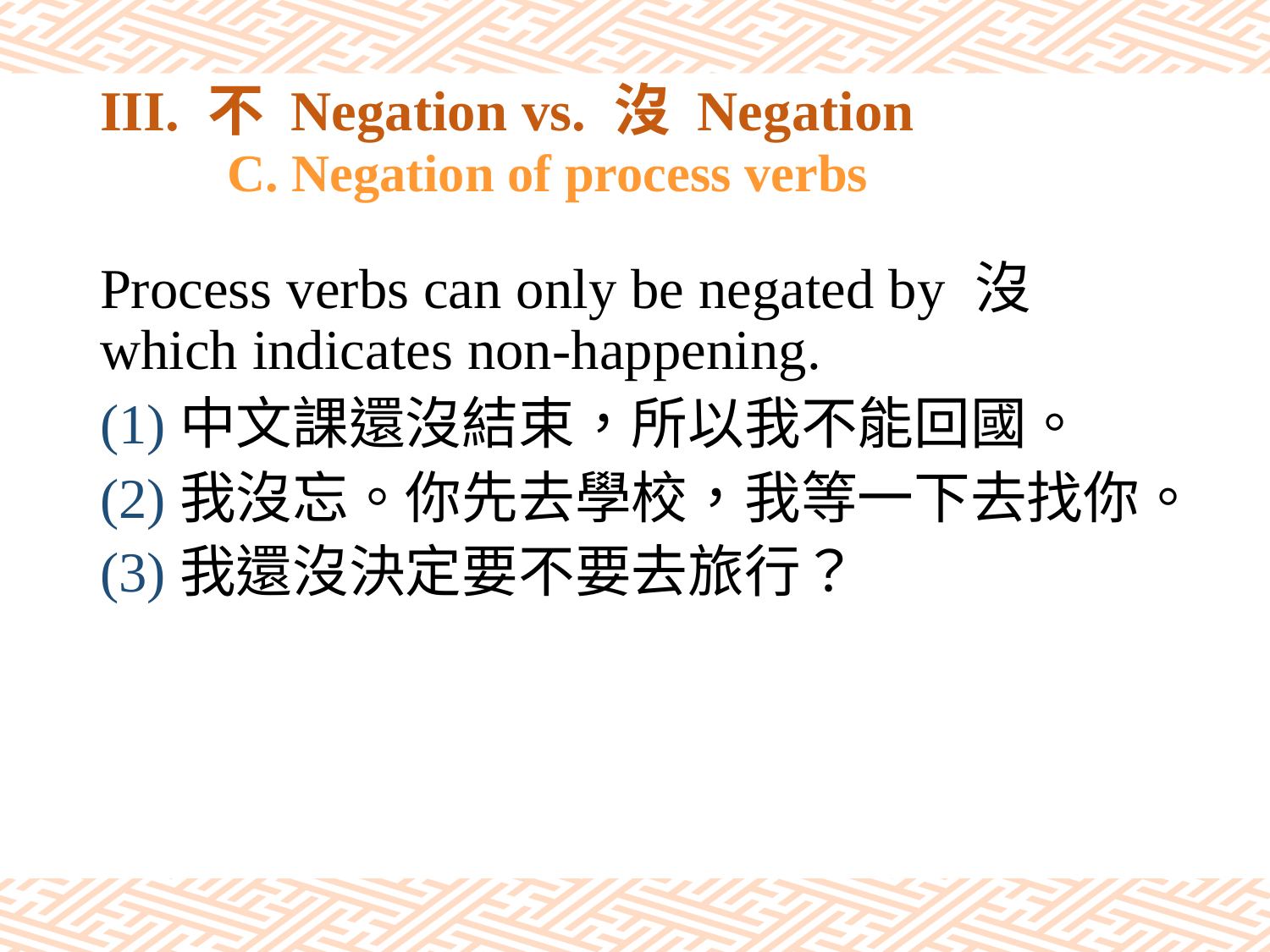

# III. 不 Negation vs. 沒 Negation C. Negation of process verbs
Process verbs can only be negated by 沒 which indicates non-happening.
(1)中文課還沒結束，所以我不能回國。
(2)我沒忘。你先去學校，我等一下去找你。
(3)我還沒決定要不要去旅行？